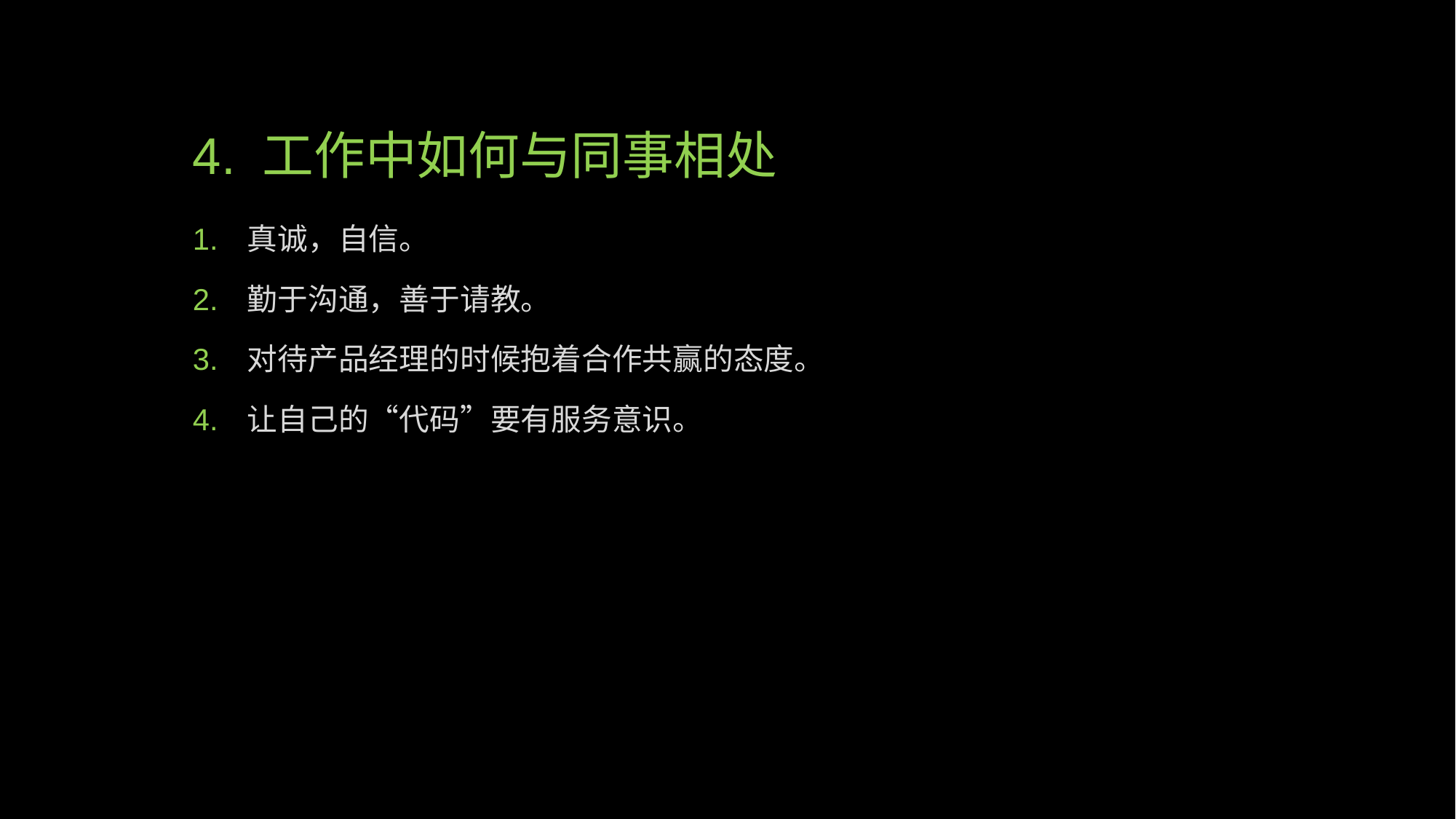

# 4. 工作中如何与同事相处
真诚，自信。
勤于沟通，善于请教。
对待产品经理的时候抱着合作共赢的态度。
让自己的“代码”要有服务意识。